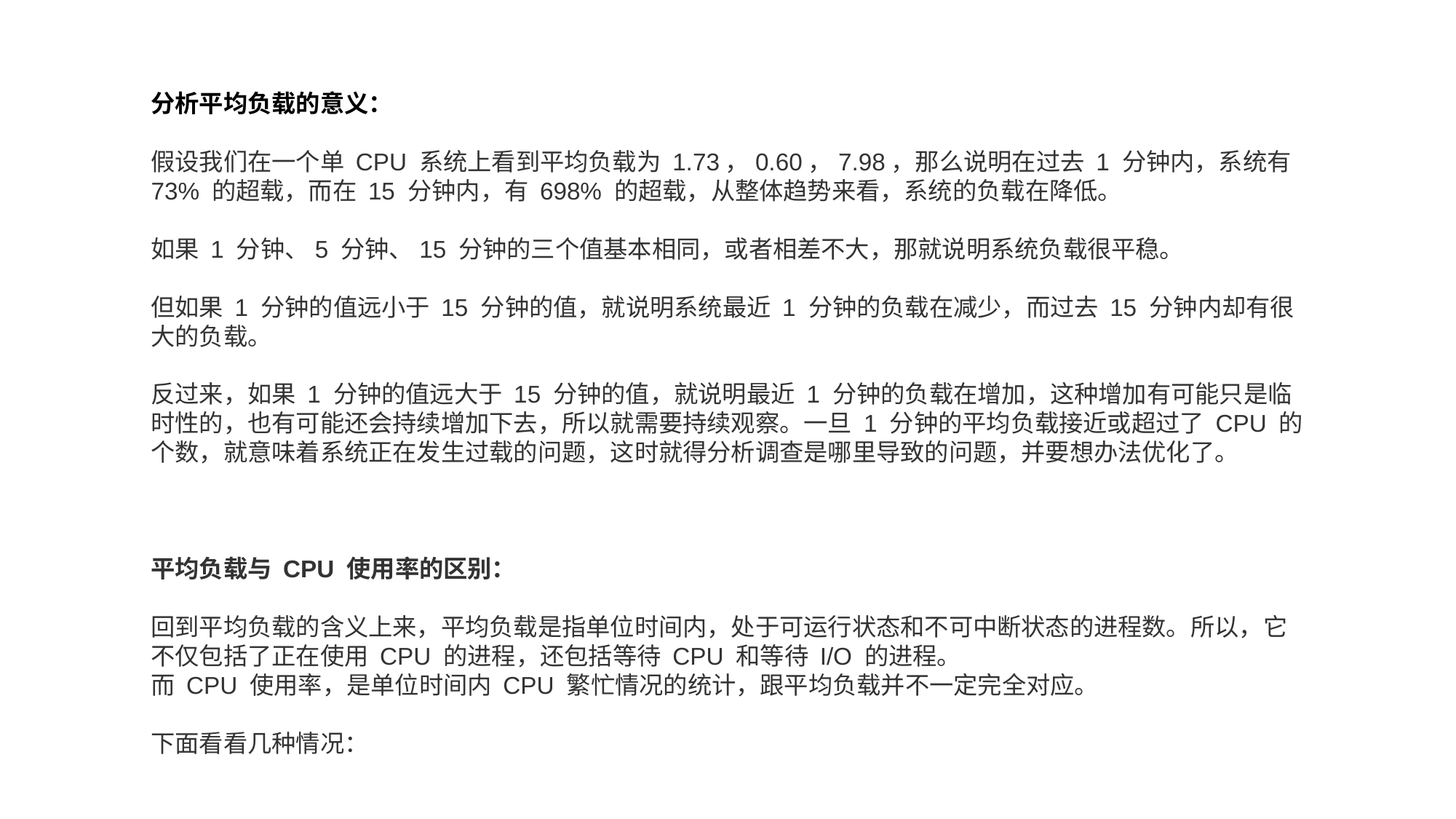

分析平均负载的意义：

假设我们在一个单 CPU 系统上看到平均负载为 1.73，0.60，7.98，那么说明在过去 1 分钟内，系统有 73% 的超载，而在 15 分钟内，有 698% 的超载，从整体趋势来看，系统的负载在降低。

如果 1 分钟、5 分钟、15 分钟的三个值基本相同，或者相差不大，那就说明系统负载很平稳。

但如果 1 分钟的值远小于 15 分钟的值，就说明系统最近 1 分钟的负载在减少，而过去 15 分钟内却有很大的负载。

反过来，如果 1 分钟的值远大于 15 分钟的值，就说明最近 1 分钟的负载在增加，这种增加有可能只是临时性的，也有可能还会持续增加下去，所以就需要持续观察。一旦 1 分钟的平均负载接近或超过了 CPU 的个数，就意味着系统正在发生过载的问题，这时就得分析调查是哪里导致的问题，并要想办法优化了。

平均负载与 CPU 使用率的区别：

回到平均负载的含义上来，平均负载是指单位时间内，处于可运行状态和不可中断状态的进程数。所以，它不仅包括了正在使用 CPU 的进程，还包括等待 CPU 和等待 I/O 的进程。
而 CPU 使用率，是单位时间内 CPU 繁忙情况的统计，跟平均负载并不一定完全对应。

下面看看几种情况：